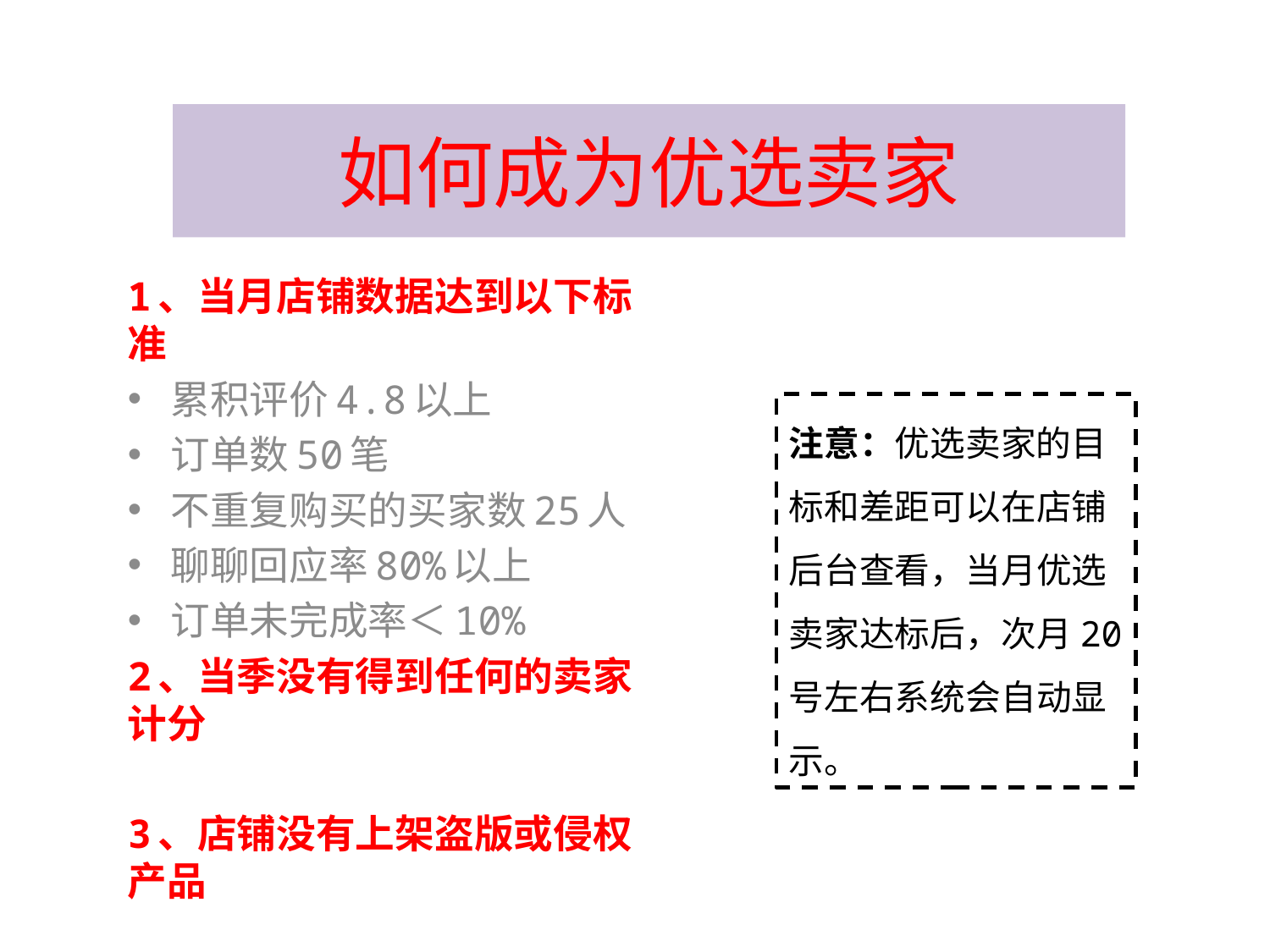

# 如何成为优选卖家
1、当月店铺数据达到以下标准
累积评价4.8以上
订单数50笔
不重复购买的买家数25人
聊聊回应率80%以上
订单未完成率＜10%
2、当季没有得到任何的卖家计分

3、店铺没有上架盗版或侵权产品
注意：优选卖家的目标和差距可以在店铺后台查看，当月优选卖家达标后，次月20号左右系统会自动显示。